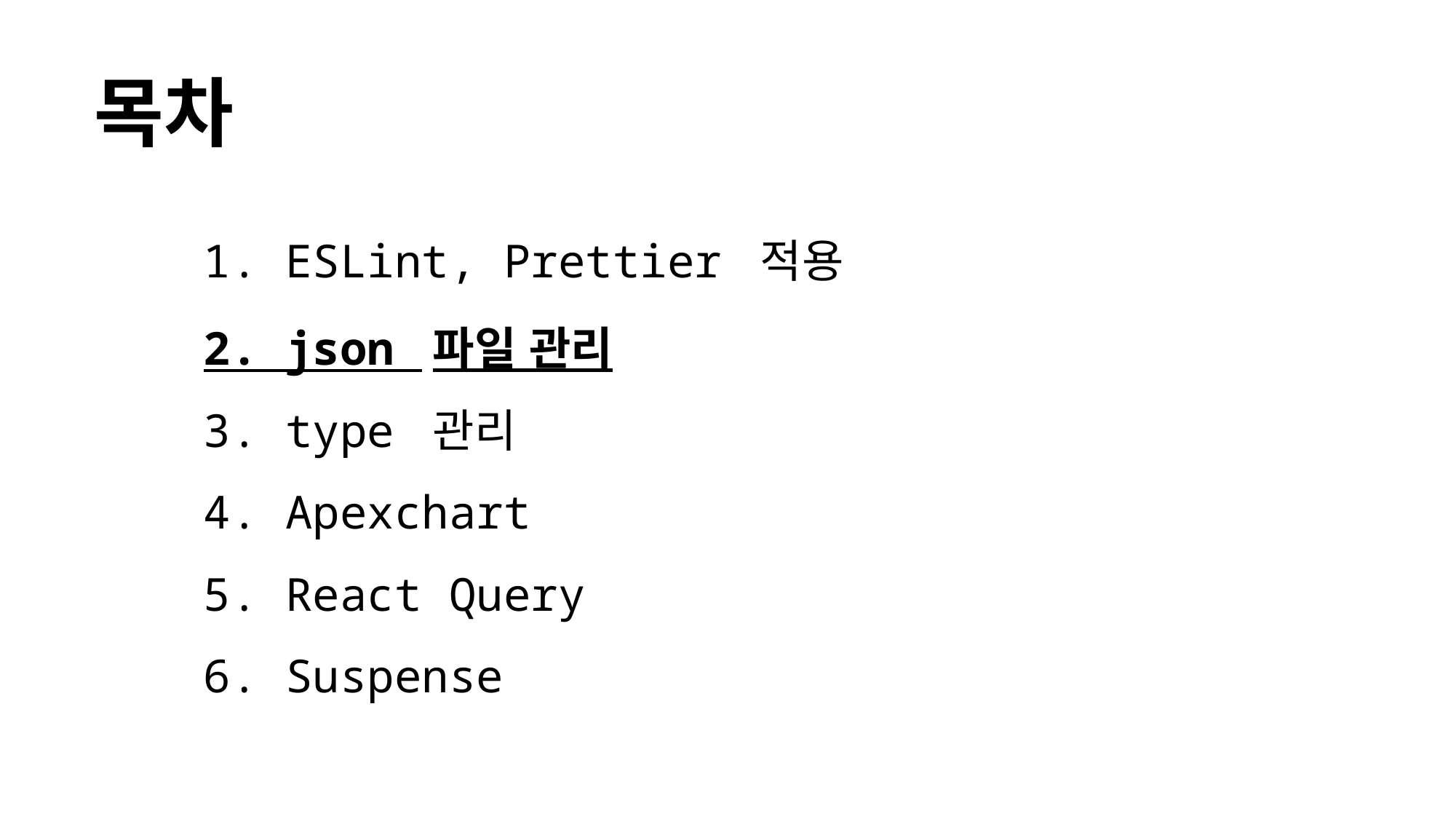

목차
	1. ESLint, Prettier 적용
	2. json 파일 관리
	3. type 관리
	4. Apexchart
	5. React Query
	6. Suspense